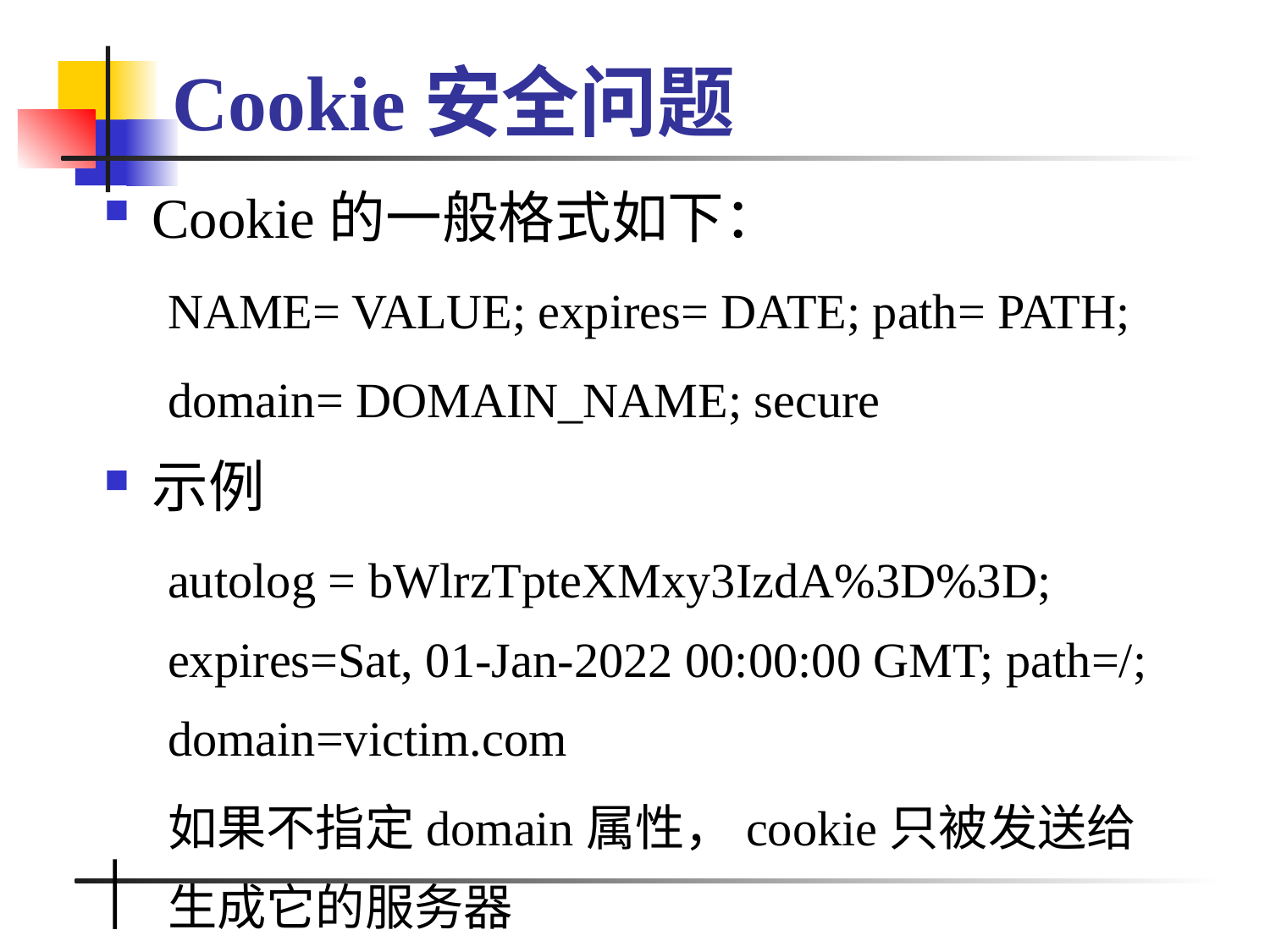

# Cookie安全问题
Cookie的一般格式如下：
NAME= VALUE; expires= DATE; path= PATH;
domain= DOMAIN_NAME; secure
示例
autolog = bWlrzTpteXMxy3IzdA%3D%3D; expires=Sat, 01-Jan-2022 00:00:00 GMT; path=/; domain=victim.com
如果不指定domain属性，cookie只被发送给生成它的服务器